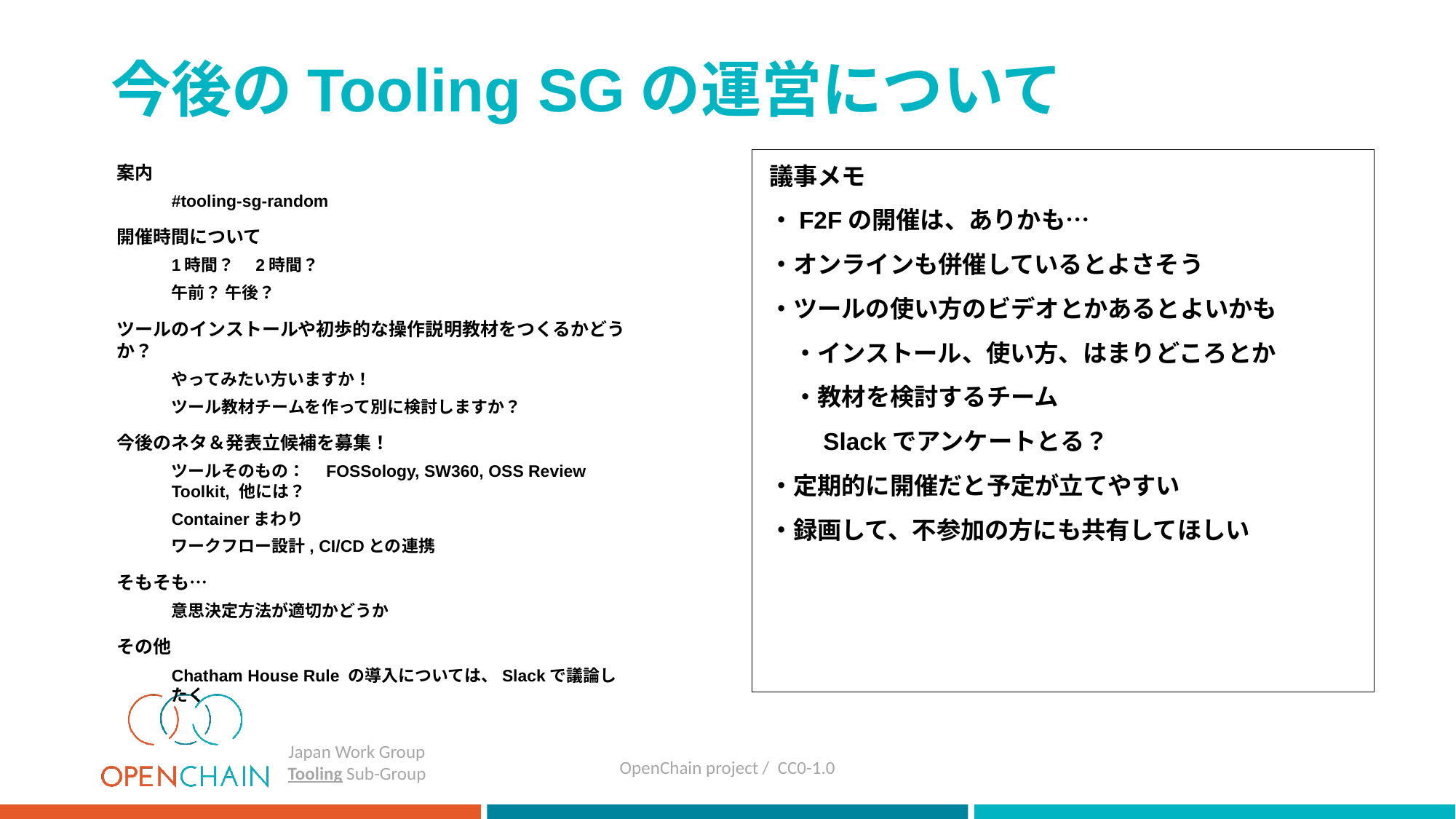

# 今後のTooling SGの運営について
案内
#tooling-sg-random
開催時間について
1時間？　2時間？
午前？ 午後？
ツールのインストールや初歩的な操作説明教材をつくるかどうか？
やってみたい方いますか！
ツール教材チームを作って別に検討しますか？
今後のネタ＆発表立候補を募集！
ツールそのもの：　FOSSology, SW360, OSS Review Toolkit, 他には？
Containerまわり
ワークフロー設計, CI/CDとの連携
そもそも…
意思決定方法が適切かどうか
その他
Chatham House Rule の導入については、Slackで議論したく
議事メモ
・F2Fの開催は、ありかも…
・オンラインも併催しているとよさそう
・ツールの使い方のビデオとかあるとよいかも
　・インストール、使い方、はまりどころとか
　・教材を検討するチーム
　　Slackでアンケートとる？
・定期的に開催だと予定が立てやすい
・録画して、不参加の方にも共有してほしい

OpenChain project /  CC0-1.0